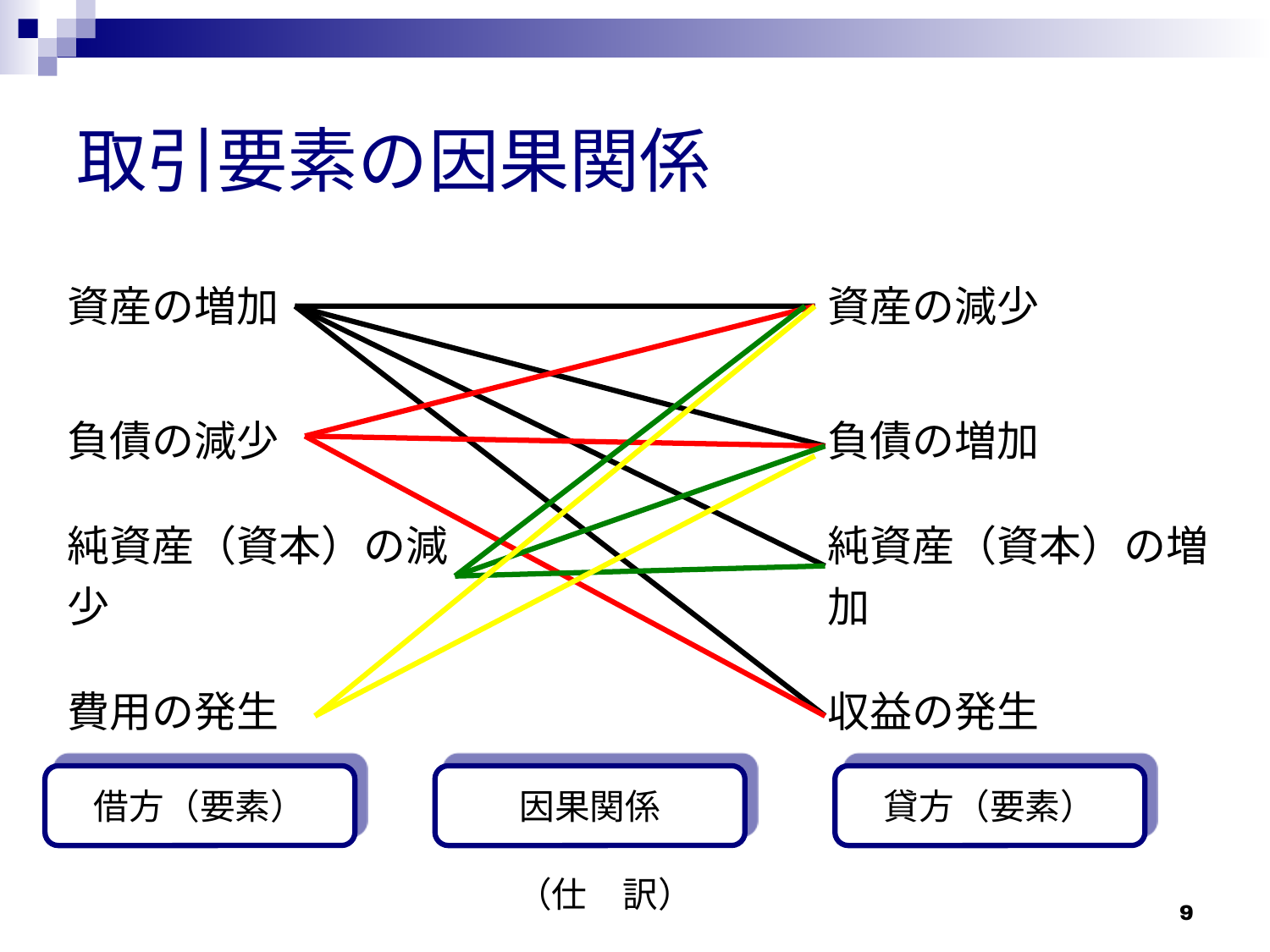

# 取引要素の因果関係
| 資産の増加 |  | 資産の減少 |
| --- | --- | --- |
| 負債の減少 |  | 負債の増加 |
| 純資産（資本）の減少 |  | 純資産（資本）の増加 |
| 費用の発生 |  | 収益の発生 |

借方（要素）
因果関係
貸方（要素）
（仕　訳）
9